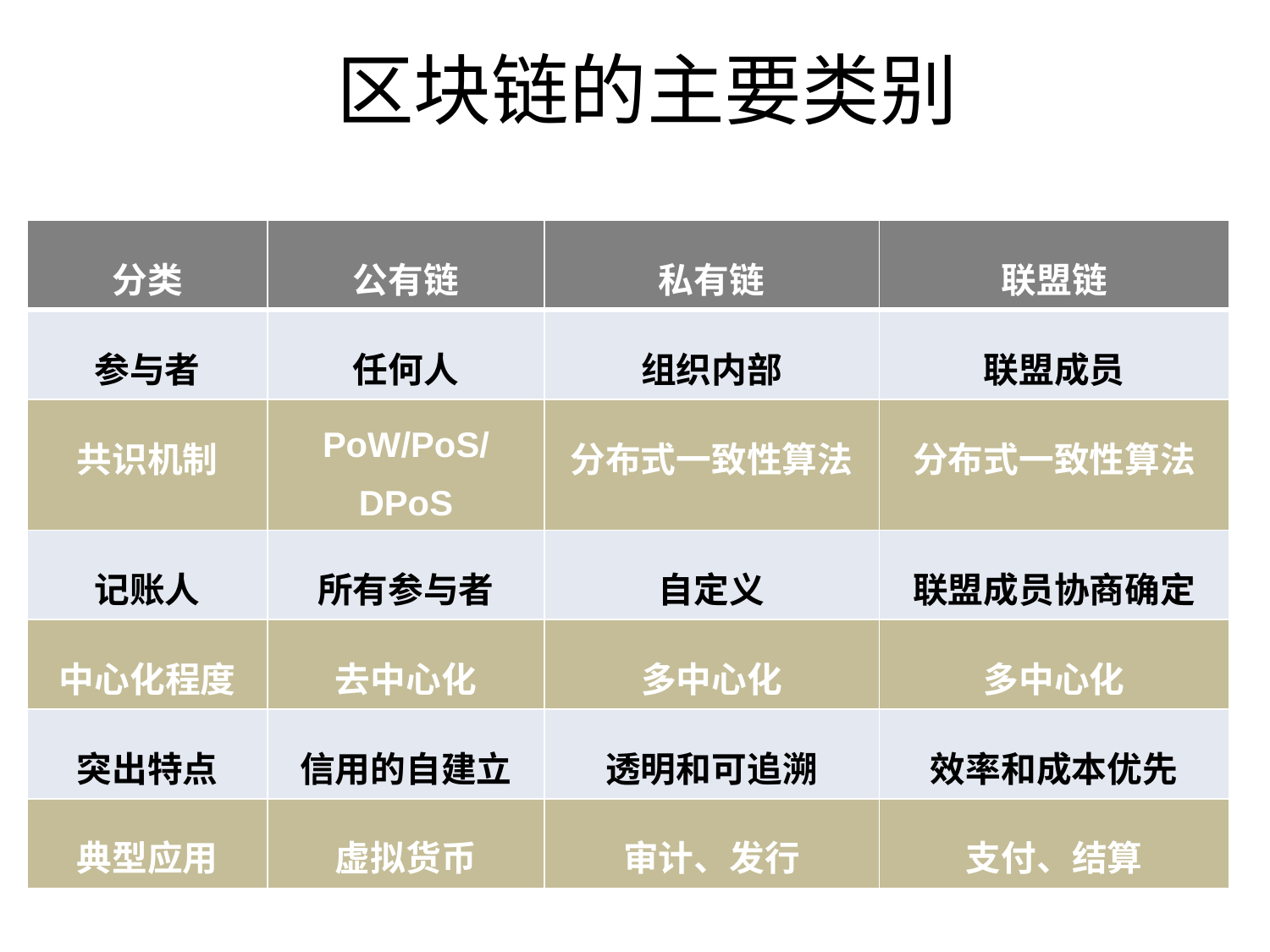

# 区块链的主要类别
| 分类 | 公有链 | 私有链 | 联盟链 |
| --- | --- | --- | --- |
| 参与者 | 任何人 | 组织内部 | 联盟成员 |
| 共识机制 | PoW/PoS/DPoS | 分布式一致性算法 | 分布式一致性算法 |
| 记账人 | 所有参与者 | 自定义 | 联盟成员协商确定 |
| 中心化程度 | 去中心化 | 多中心化 | 多中心化 |
| 突出特点 | 信用的自建立 | 透明和可追溯 | 效率和成本优先 |
| 典型应用 | 虚拟货币 | 审计、发行 | 支付、结算 |